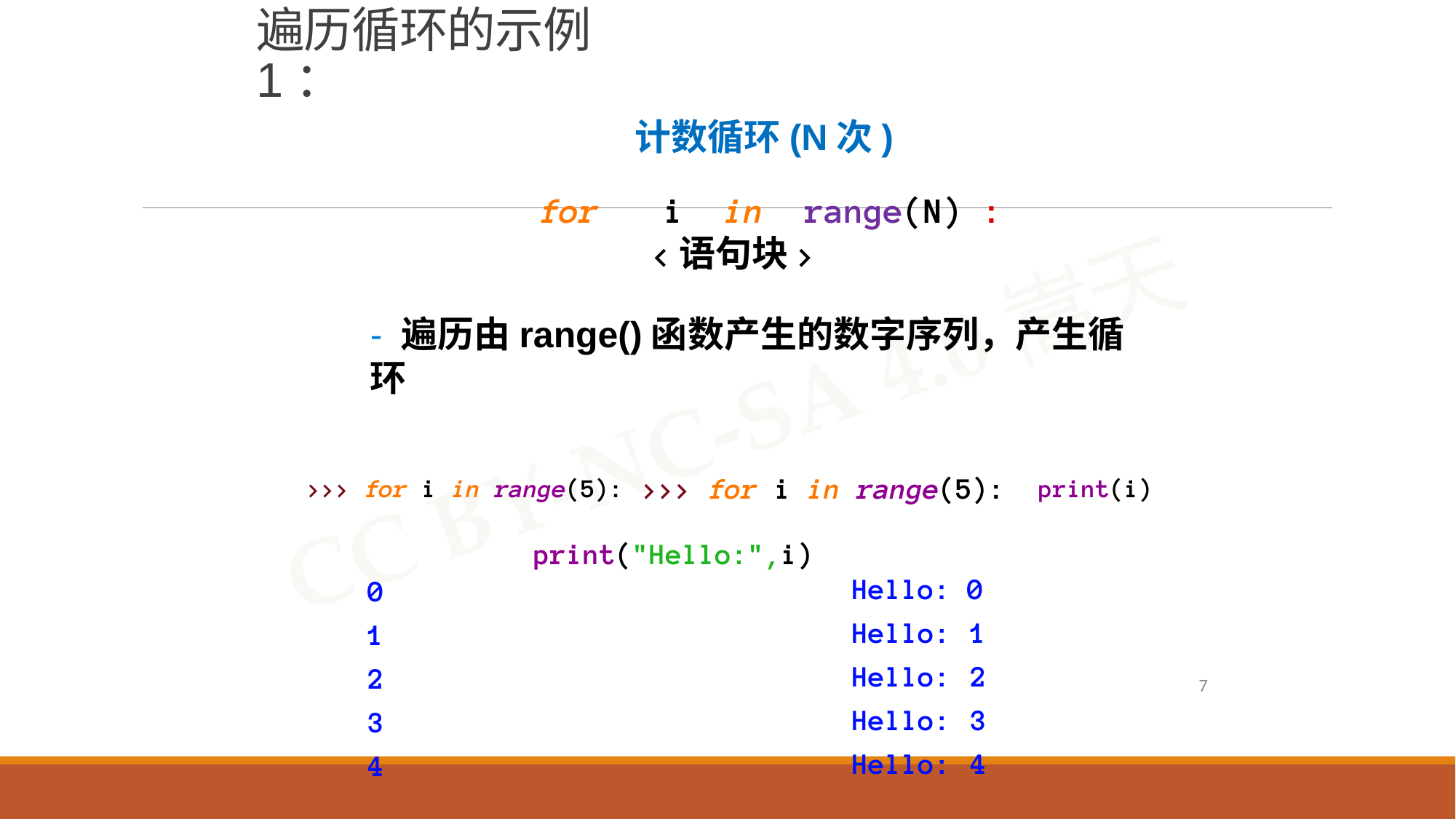

# 遍历循环的示例1：
计数循环(N次)
for	i	in	range(N) :
<语句块>
- 遍历由range()函数产生的数字序列，产生循环

>>> for i in range(5):	>>> for i in range(5):  print(i)		print("Hello:",i)

Hello: 0
Hello:	1
Hello:	2
Hello:	3
Hello:	4
0
1
2
3
4
7